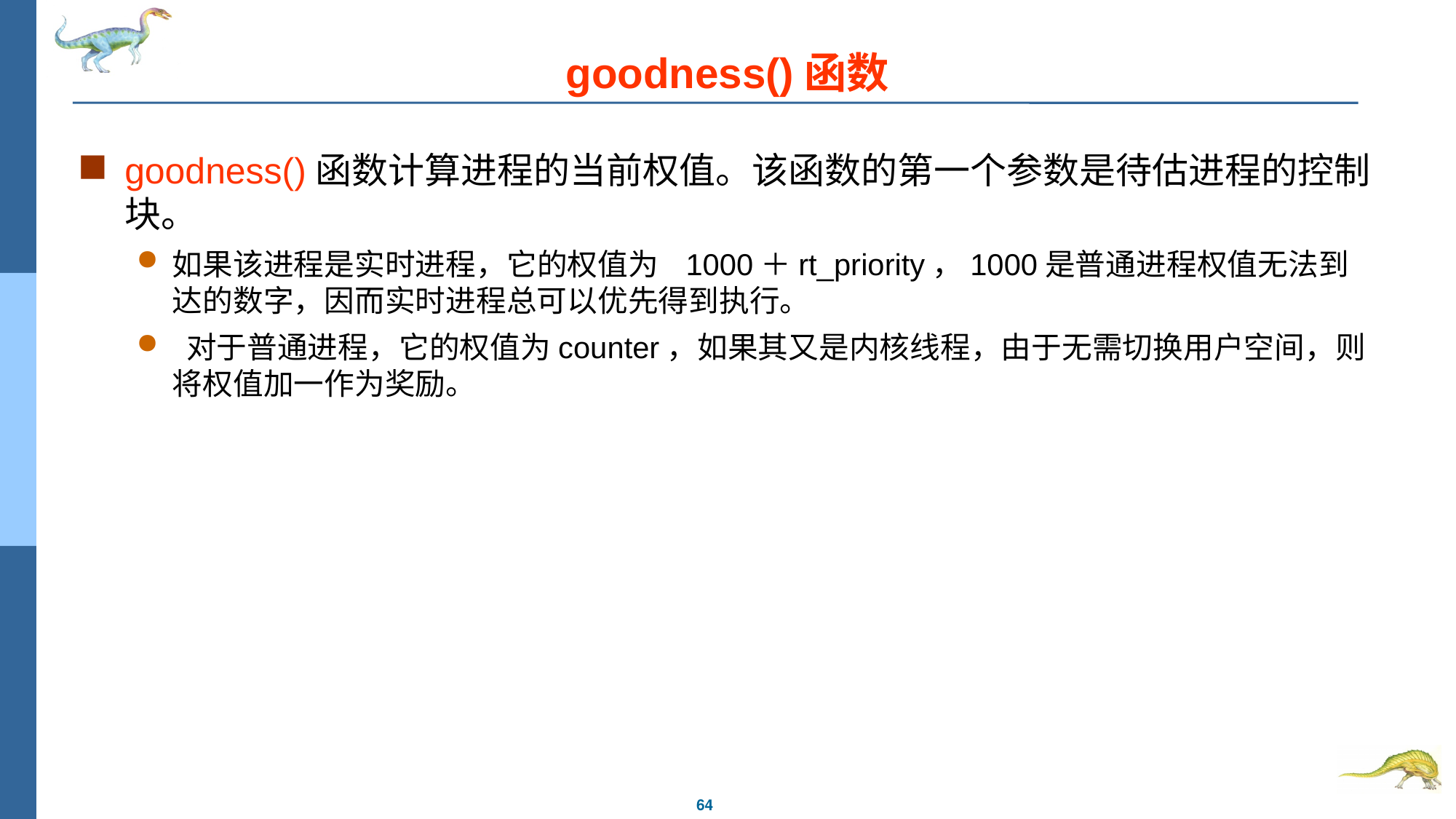

# goodness()函数
goodness()函数计算进程的当前权值。该函数的第一个参数是待估进程的控制块。
如果该进程是实时进程，它的权值为   1000＋rt_priority，1000是普通进程权值无法到达的数字，因而实时进程总可以优先得到执行。
 对于普通进程，它的权值为counter，如果其又是内核线程，由于无需切换用户空间，则将权值加一作为奖励。